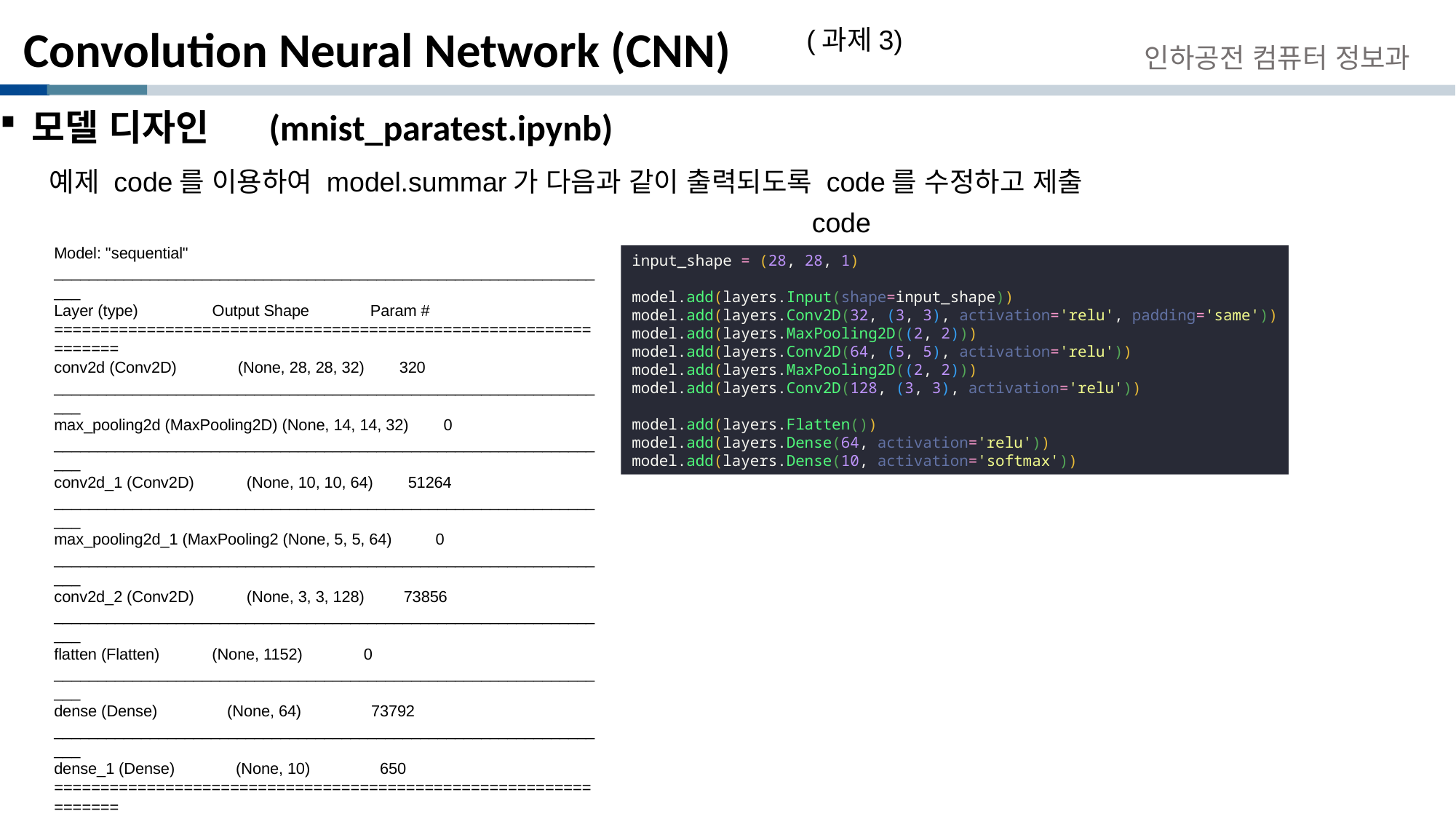

# Convolution Neural Network (CNN)
(과제3)
인하공전 컴퓨터 정보과
모델 디자인     (mnist_paratest.ipynb)
예제 code를 이용하여 model.summar가 다음과 같이 출력되도록 code를 수정하고 제출
code
Model: "sequential"
_________________________________________________________________
Layer (type)                 Output Shape              Param #
=================================================================
conv2d (Conv2D)              (None, 28, 28, 32)        320
_________________________________________________________________
max_pooling2d (MaxPooling2D) (None, 14, 14, 32)        0
_________________________________________________________________
conv2d_1 (Conv2D)            (None, 10, 10, 64)        51264
_________________________________________________________________
max_pooling2d_1 (MaxPooling2 (None, 5, 5, 64)          0
_________________________________________________________________
conv2d_2 (Conv2D)            (None, 3, 3, 128)         73856
_________________________________________________________________
flatten (Flatten)            (None, 1152)              0
_________________________________________________________________
dense (Dense)                (None, 64)                73792
_________________________________________________________________
dense_1 (Dense)              (None, 10)                650
=================================================================
Total params: 199,882
Trainable params: 199,882
Non-trainable params: 0
_________________________________________________________________
input_shape = (28, 28, 1)
model.add(layers.Input(shape=input_shape))
model.add(layers.Conv2D(32, (3, 3), activation='relu', padding='same'))
model.add(layers.MaxPooling2D((2, 2)))
model.add(layers.Conv2D(64, (5, 5), activation='relu'))
model.add(layers.MaxPooling2D((2, 2)))
model.add(layers.Conv2D(128, (3, 3), activation='relu'))
model.add(layers.Flatten())
model.add(layers.Dense(64, activation='relu'))
model.add(layers.Dense(10, activation='softmax'))